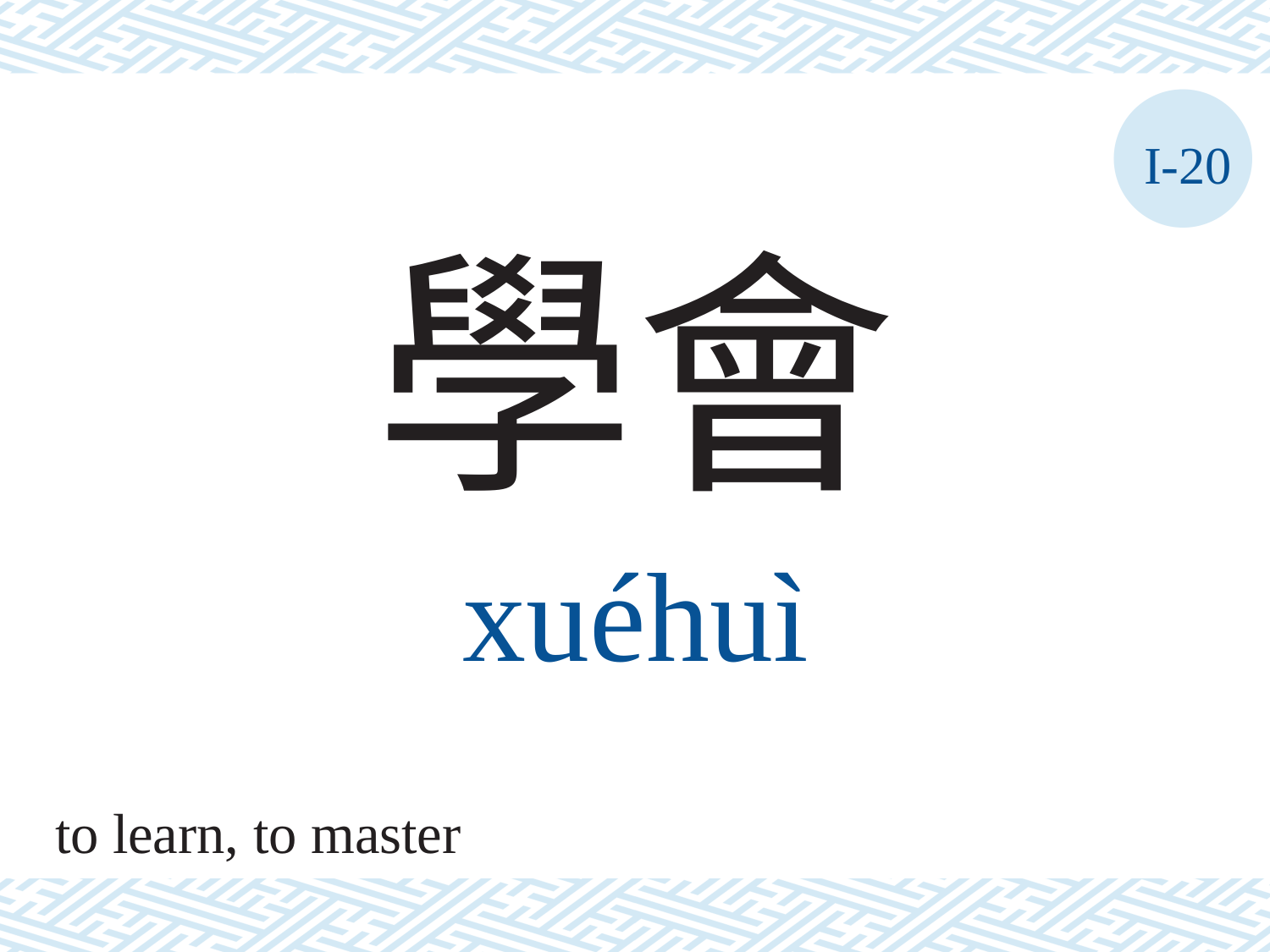

I-20
學會
xuéhuì
to learn, to master